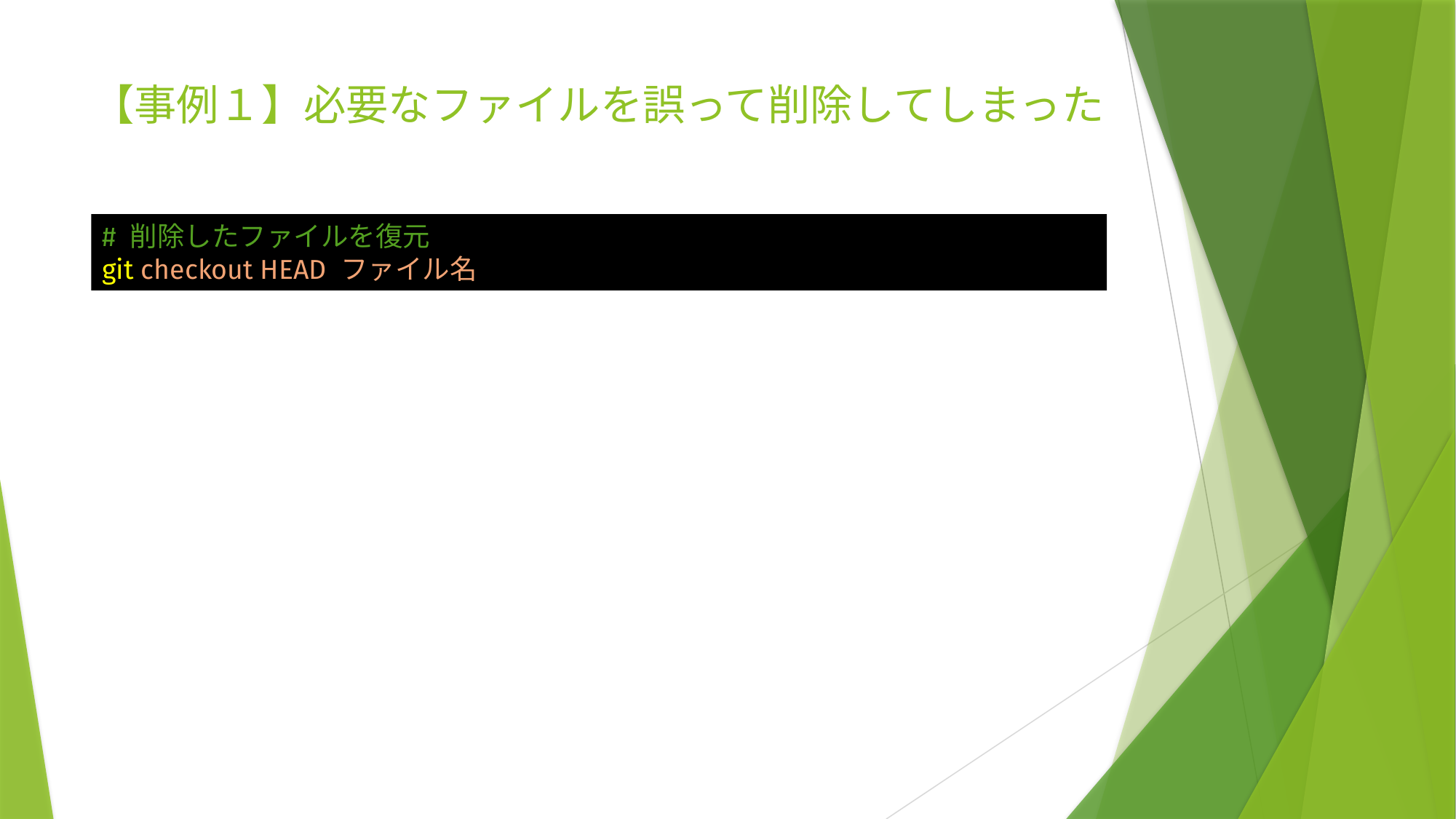

# 【事例１】必要なファイルを誤って削除してしまった
# 削除したファイルを復元
git checkout HEAD ファイル名